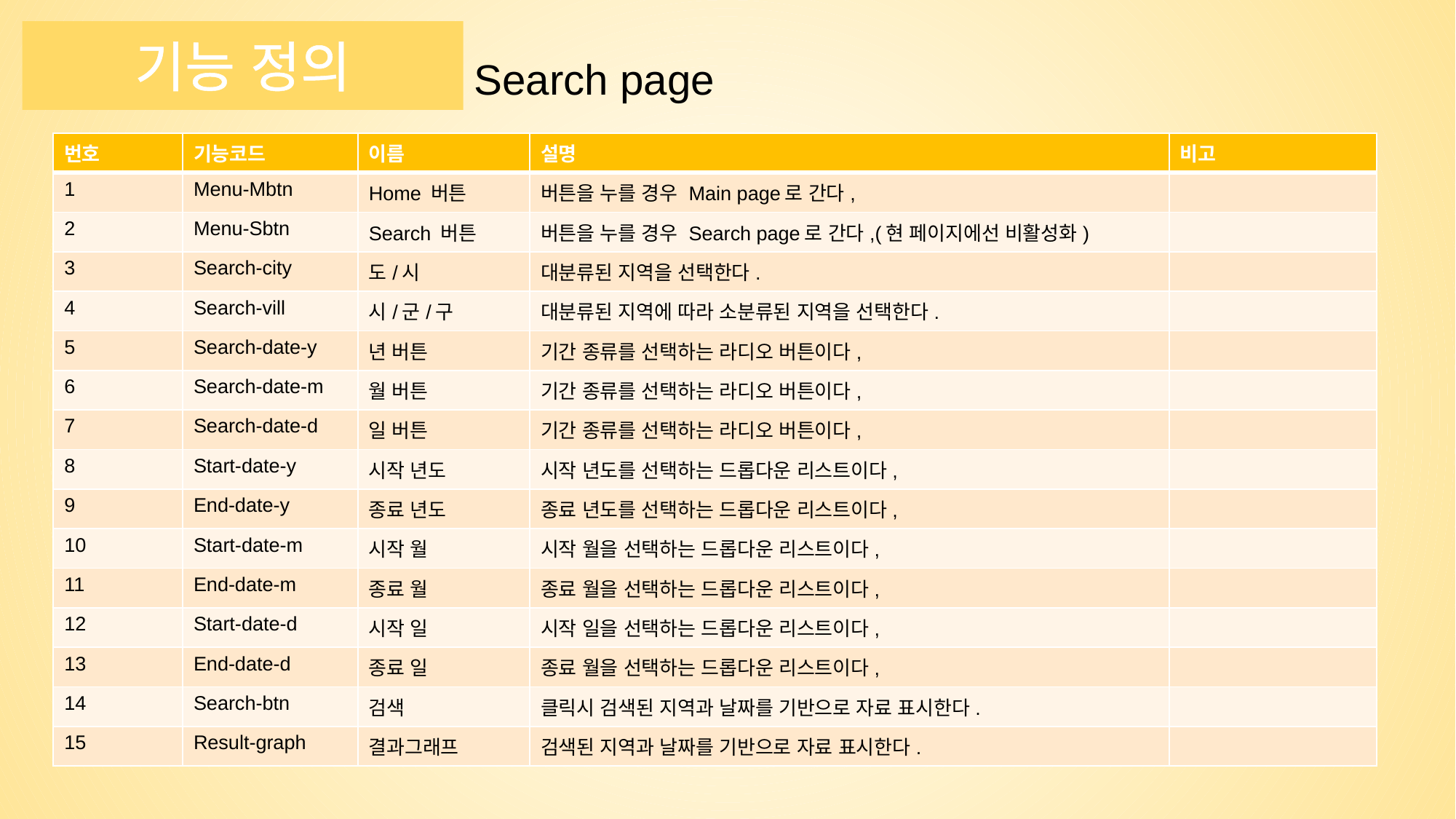

기능 정의
Search page
| 번호 | 기능코드 | 이름 | 설명 | 비고 |
| --- | --- | --- | --- | --- |
| 1 | Menu-Mbtn | Home 버튼 | 버튼을 누를 경우 Main page로 간다, |  |
| 2 | Menu-Sbtn | Search 버튼 | 버튼을 누를 경우 Search page로 간다,(현 페이지에선 비활성화) |  |
| 3 | Search-city | 도/시 | 대분류된 지역을 선택한다. |  |
| 4 | Search-vill | 시/군/구 | 대분류된 지역에 따라 소분류된 지역을 선택한다. |  |
| 5 | Search-date-y | 년 버튼 | 기간 종류를 선택하는 라디오 버튼이다, |  |
| 6 | Search-date-m | 월 버튼 | 기간 종류를 선택하는 라디오 버튼이다, |  |
| 7 | Search-date-d | 일 버튼 | 기간 종류를 선택하는 라디오 버튼이다, |  |
| 8 | Start-date-y | 시작 년도 | 시작 년도를 선택하는 드롭다운 리스트이다, |  |
| 9 | End-date-y | 종료 년도 | 종료 년도를 선택하는 드롭다운 리스트이다, |  |
| 10 | Start-date-m | 시작 월 | 시작 월을 선택하는 드롭다운 리스트이다, |  |
| 11 | End-date-m | 종료 월 | 종료 월을 선택하는 드롭다운 리스트이다, |  |
| 12 | Start-date-d | 시작 일 | 시작 일을 선택하는 드롭다운 리스트이다, |  |
| 13 | End-date-d | 종료 일 | 종료 월을 선택하는 드롭다운 리스트이다, |  |
| 14 | Search-btn | 검색 | 클릭시 검색된 지역과 날짜를 기반으로 자료 표시한다. |  |
| 15 | Result-graph | 결과그래프 | 검색된 지역과 날짜를 기반으로 자료 표시한다. |  |